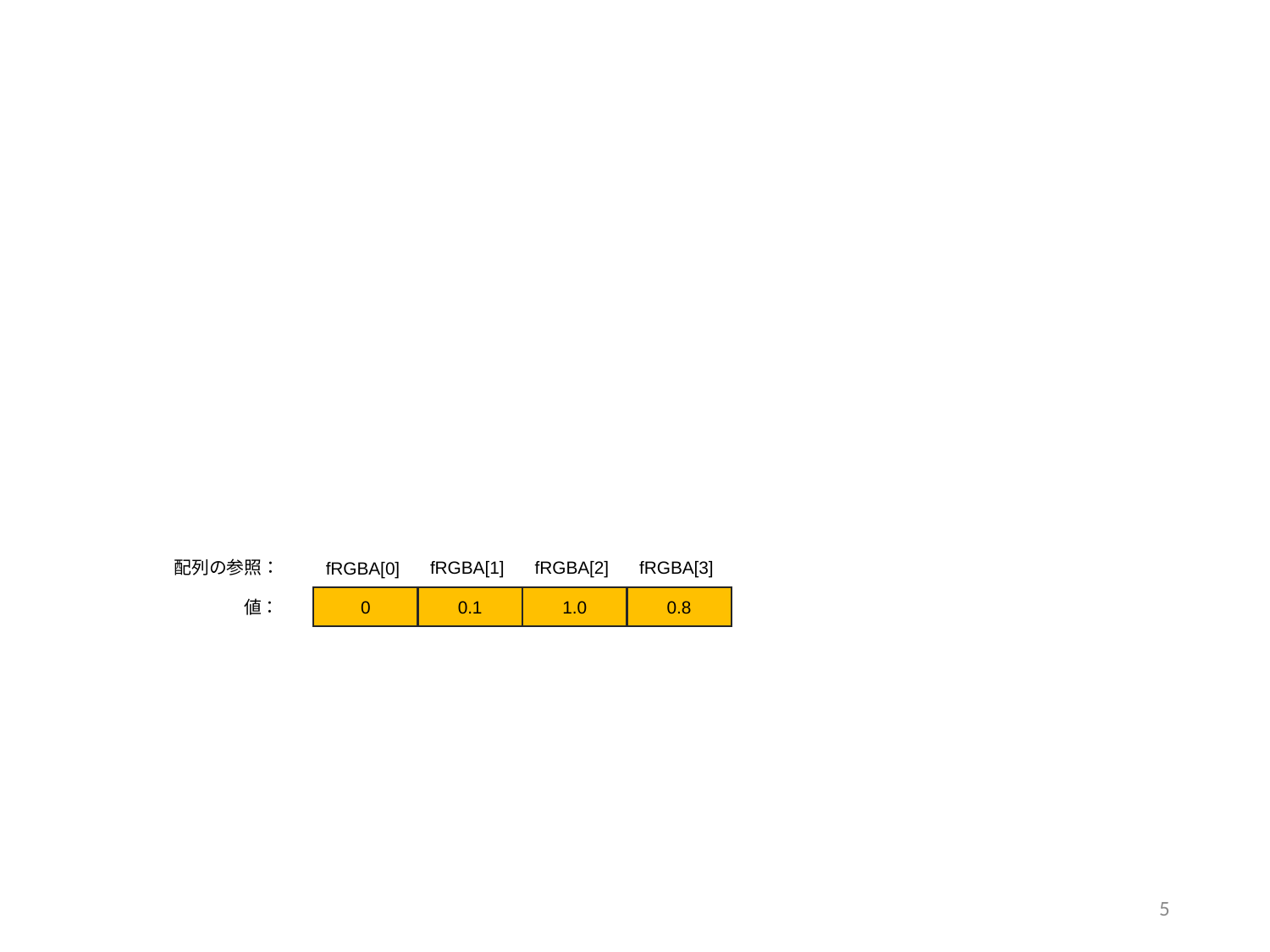

#
配列の参照：
fRGBA[2]
fRGBA[3]
fRGBA[1]
fRGBA[0]
値：
1.0
0.8
0.1
0

5